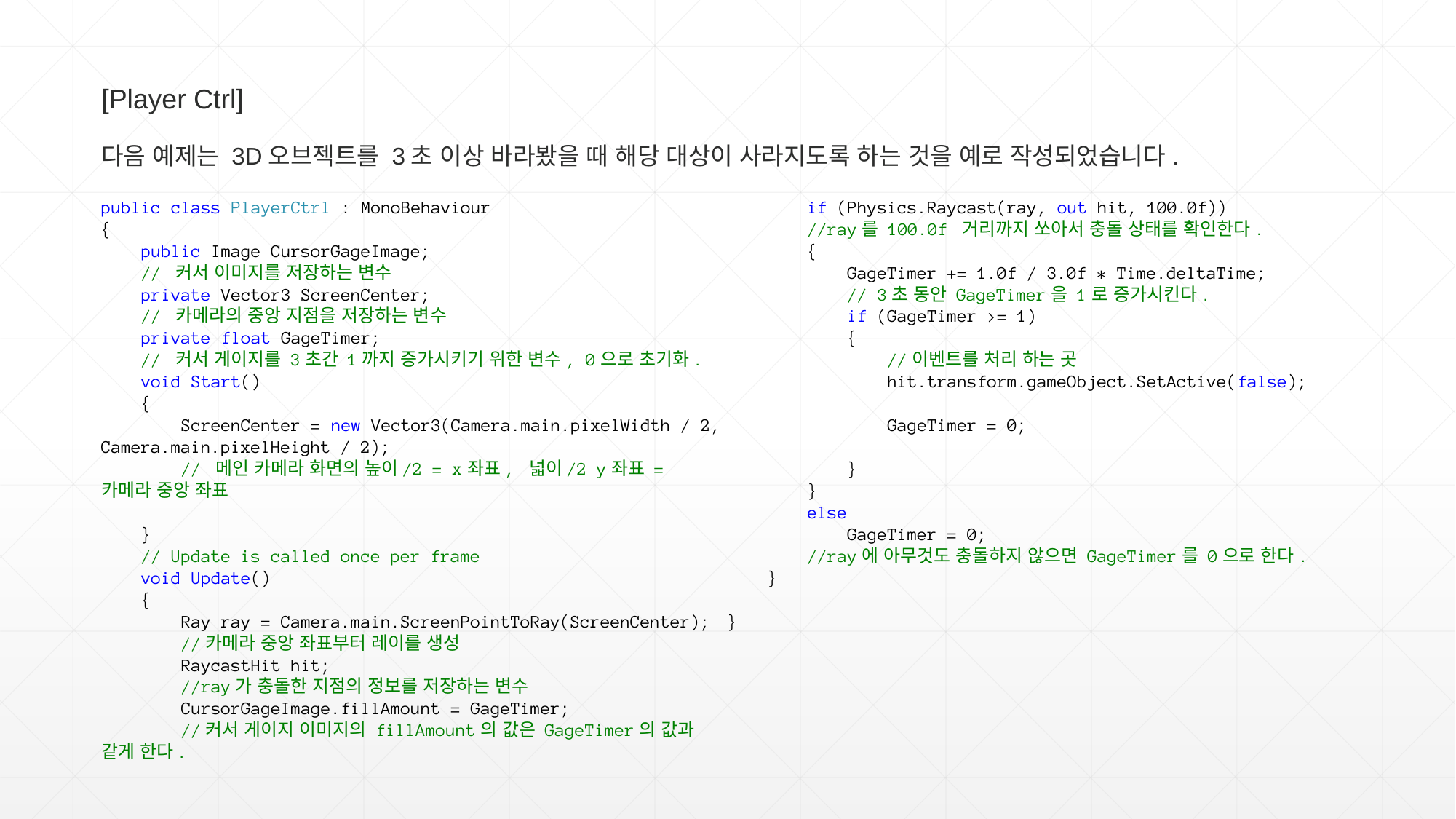

[Player Ctrl]
다음 예제는 3D오브젝트를 3초 이상 바라봤을 때 해당 대상이 사라지도록 하는 것을 예로 작성되었습니다.
public class PlayerCtrl : MonoBehaviour
{
    public Image CursorGageImage;
    // 커서 이미지를 저장하는 변수
    private Vector3 ScreenCenter;
    // 카메라의 중앙 지점을 저장하는 변수
    private float GageTimer;
    // 커서 게이지를 3초간 1까지 증가시키기 위한 변수, 0으로 초기화.
    void Start()
    {
        ScreenCenter = new Vector3(Camera.main.pixelWidth / 2, Camera.main.pixelHeight / 2);
        // 메인 카메라 화면의 높이/2 = x좌표, 넓이/2 y좌표 = 카메라 중앙 좌표

    }
    // Update is called once per frame
    void Update()
    {
        Ray ray = Camera.main.ScreenPointToRay(ScreenCenter);
        //카메라 중앙 좌표부터 레이를 생성
        RaycastHit hit;
        //ray가 충돌한 지점의 정보를 저장하는 변수
        CursorGageImage.fillAmount = GageTimer;
        //커서 게이지 이미지의 fillAmount의 값은 GageTimer의 값과 같게 한다.
        if (Physics.Raycast(ray, out hit, 100.0f))
        //ray를 100.0f 거리까지 쏘아서 충돌 상태를 확인한다.
        {
            GageTimer += 1.0f / 3.0f * Time.deltaTime;
            // 3초 동안 GageTimer을 1로 증가시킨다.
            if (GageTimer >= 1)
            {
                //이벤트를 처리 하는 곳
                hit.transform.gameObject.SetActive(false);
                GageTimer = 0;

            }
        }
        else
            GageTimer = 0;
        //ray에 아무것도 충돌하지 않으면 GageTimer를 0으로 한다.
    }

}